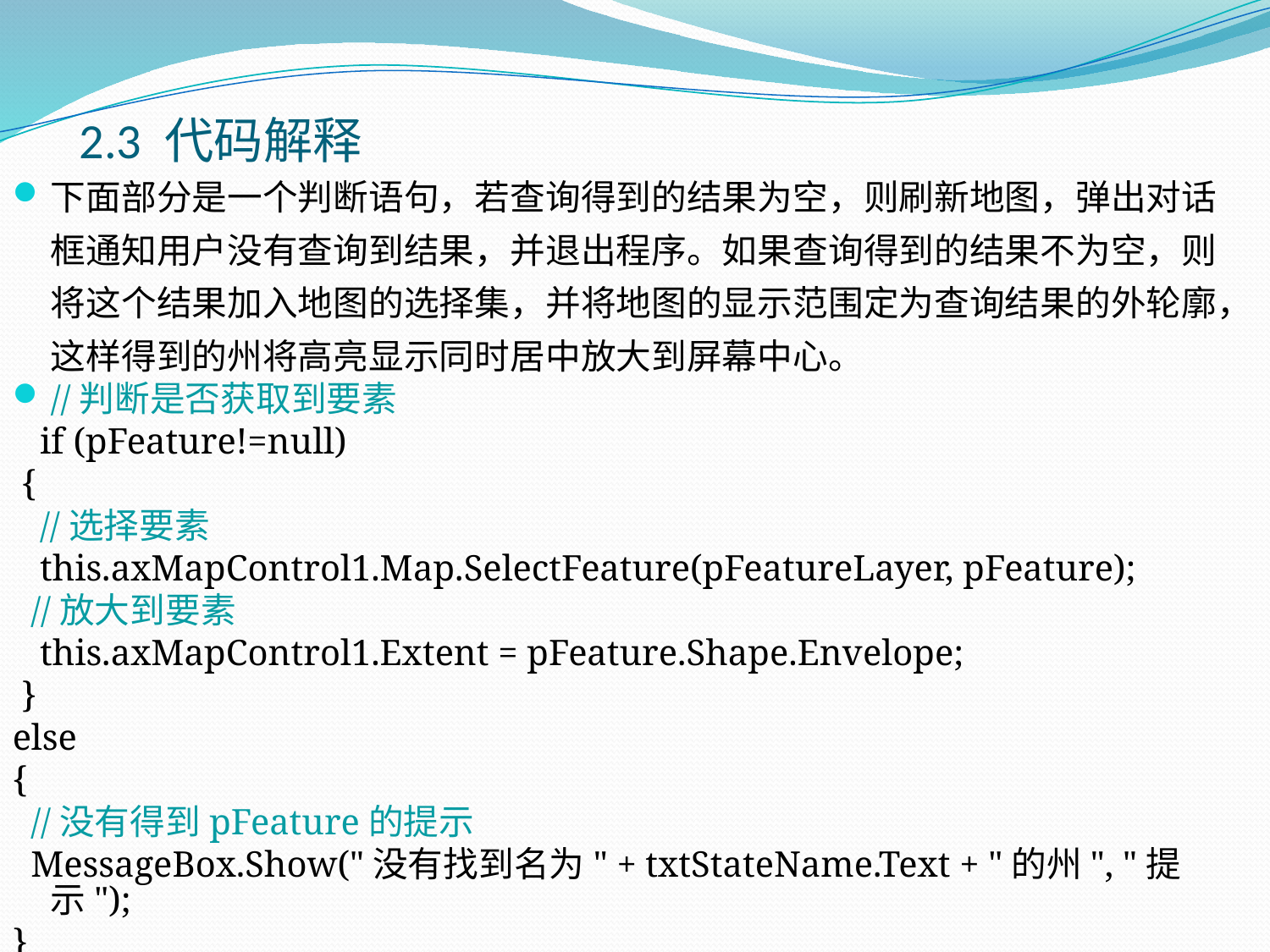

# 2.3 代码解释
下面部分是一个判断语句，若查询得到的结果为空，则刷新地图，弹出对话框通知用户没有查询到结果，并退出程序。如果查询得到的结果不为空，则将这个结果加入地图的选择集，并将地图的显示范围定为查询结果的外轮廓，这样得到的州将高亮显示同时居中放大到屏幕中心。
//判断是否获取到要素
   if (pFeature!=null)
 {
   //选择要素
   this.axMapControl1.Map.SelectFeature(pFeatureLayer, pFeature);
  //放大到要素
   this.axMapControl1.Extent = pFeature.Shape.Envelope;
 }
else
{
  //没有得到pFeature的提示
  MessageBox.Show("没有找到名为" + txtStateName.Text + "的州", "提示");
}